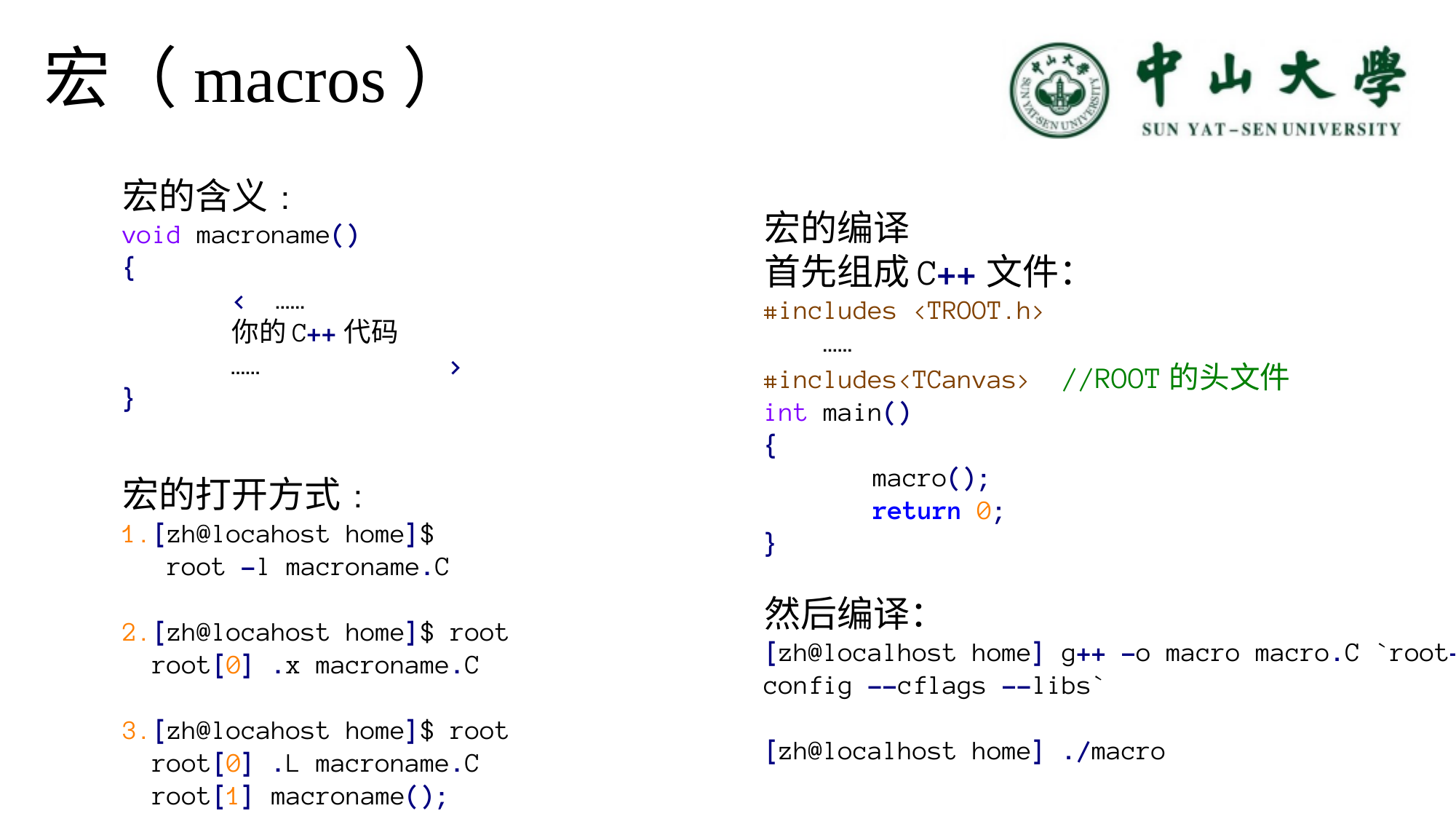

宏（macros）
宏的含义:
void macroname()
{
	<  ……
	你的C++代码
	……		>
}
宏的编译
首先组成C++文件：
#includes <TROOT.h>
    ……
#includes<TCanvas>  //ROOT的头文件
int main()
{
	macro();
	return 0;
}

然后编译：
[zh@localhost home] g++ -o macro macro.C `root-config --cflags --libs`

[zh@localhost home] ./macro
宏的打开方式:
1.[zh@locahost home]$
   root -l macroname.C

2.[zh@locahost home]$ root
  root[0] .x macroname.C

3.[zh@locahost home]$ root
  root[0] .L macroname.C
  root[1] macroname();